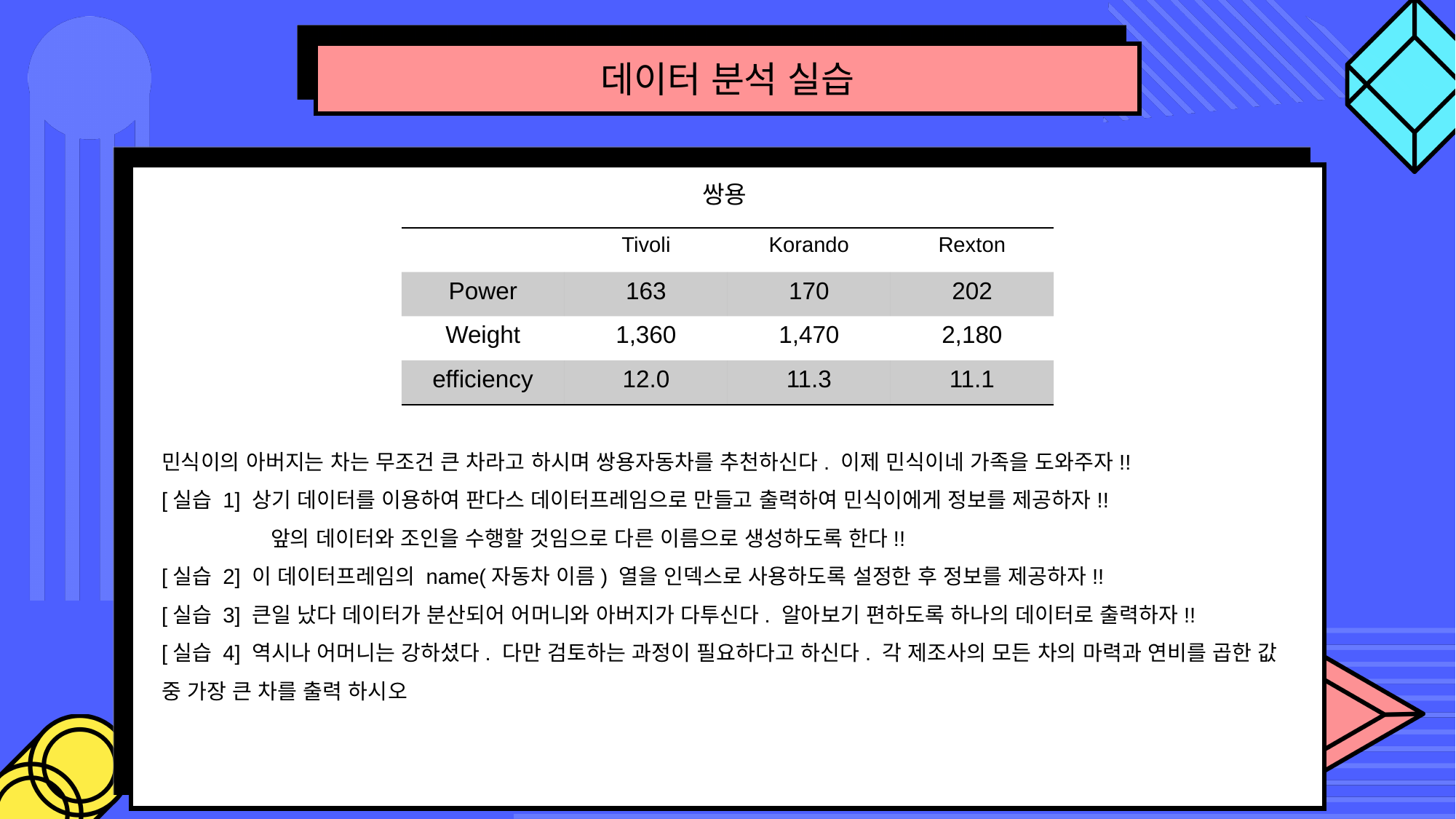

데이터 분석 실습

쌍용
|  | Tivoli | Korando | Rexton |
| --- | --- | --- | --- |
| Power | 163 | 170 | 202 |
| Weight | 1,360 | 1,470 | 2,180 |
| efficiency | 12.0 | 11.3 | 11.1 |
민식이의 아버지는 차는 무조건 큰 차라고 하시며 쌍용자동차를 추천하신다. 이제 민식이네 가족을 도와주자!!
[실습 1] 상기 데이터를 이용하여 판다스 데이터프레임으로 만들고 출력하여 민식이에게 정보를 제공하자!!
	앞의 데이터와 조인을 수행할 것임으로 다른 이름으로 생성하도록 한다!!
[실습 2] 이 데이터프레임의 name(자동차 이름) 열을 인덱스로 사용하도록 설정한 후 정보를 제공하자!!
[실습 3] 큰일 났다 데이터가 분산되어 어머니와 아버지가 다투신다. 알아보기 편하도록 하나의 데이터로 출력하자!!
[실습 4] 역시나 어머니는 강하셨다. 다만 검토하는 과정이 필요하다고 하신다. 각 제조사의 모든 차의 마력과 연비를 곱한 값 중 가장 큰 차를 출력 하시오